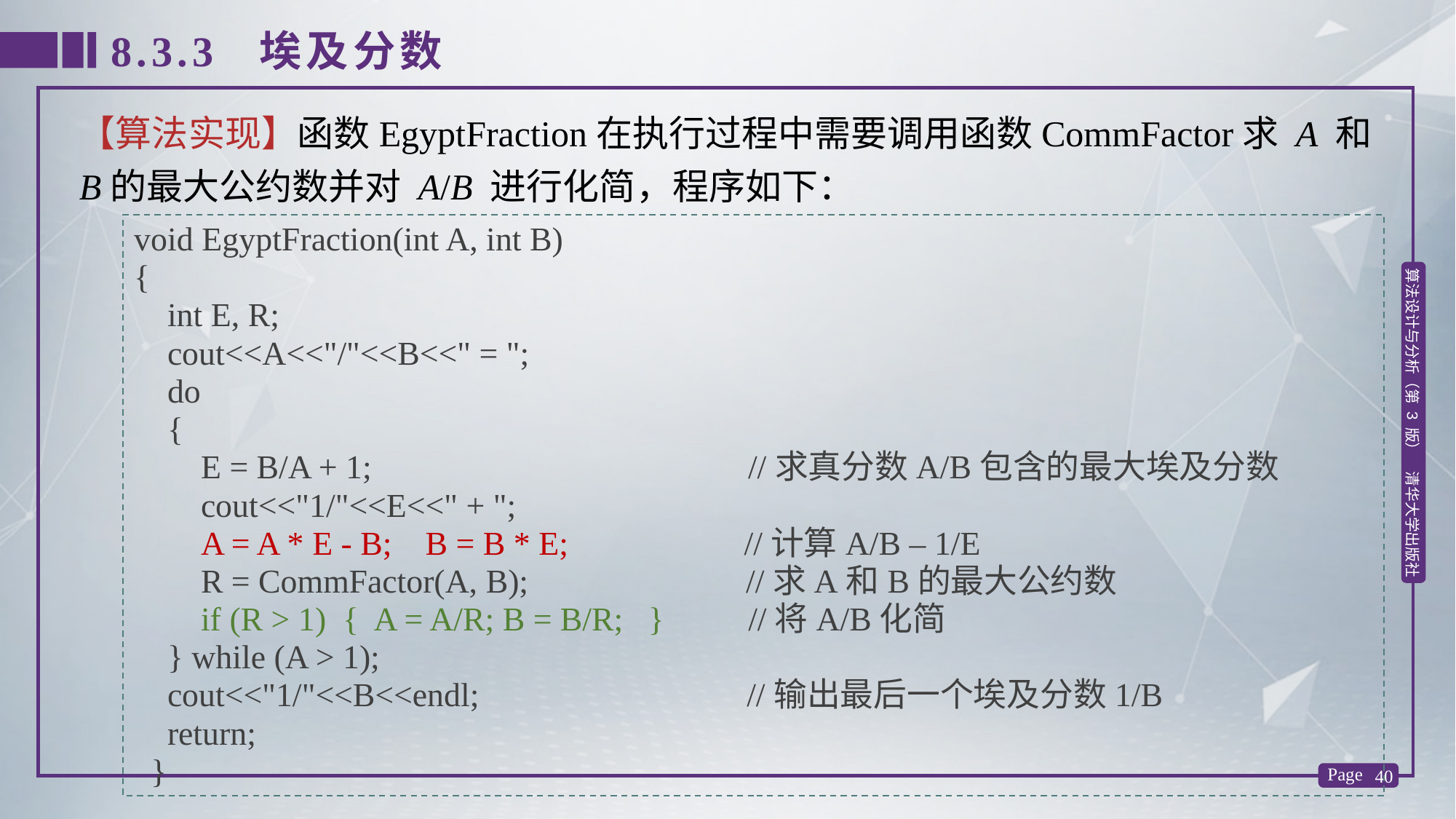

8.3.3  埃及分数
【算法实现】函数EgyptFraction在执行过程中需要调用函数CommFactor求 A 和 B的最大公约数并对 A/B 进行化简，程序如下：
void EgyptFraction(int A, int B)
{
    int E, R;
    cout<<A<<"/"<<B<<" = ";
    do
    {
        E = B/A + 1;                                             //求真分数A/B包含的最大埃及分数
        cout<<"1/"<<E<<" + ";
        A = A * E - B;    B = B * E;                     //计算A/B – 1/E
        R = CommFactor(A, B);                          //求A和B的最大公约数
        if (R > 1)  {  A = A/R; B = B/R;   }          //将A/B化简
    } while (A > 1);
    cout<<"1/"<<B<<endl;                                //输出最后一个埃及分数1/B
    return;
  }